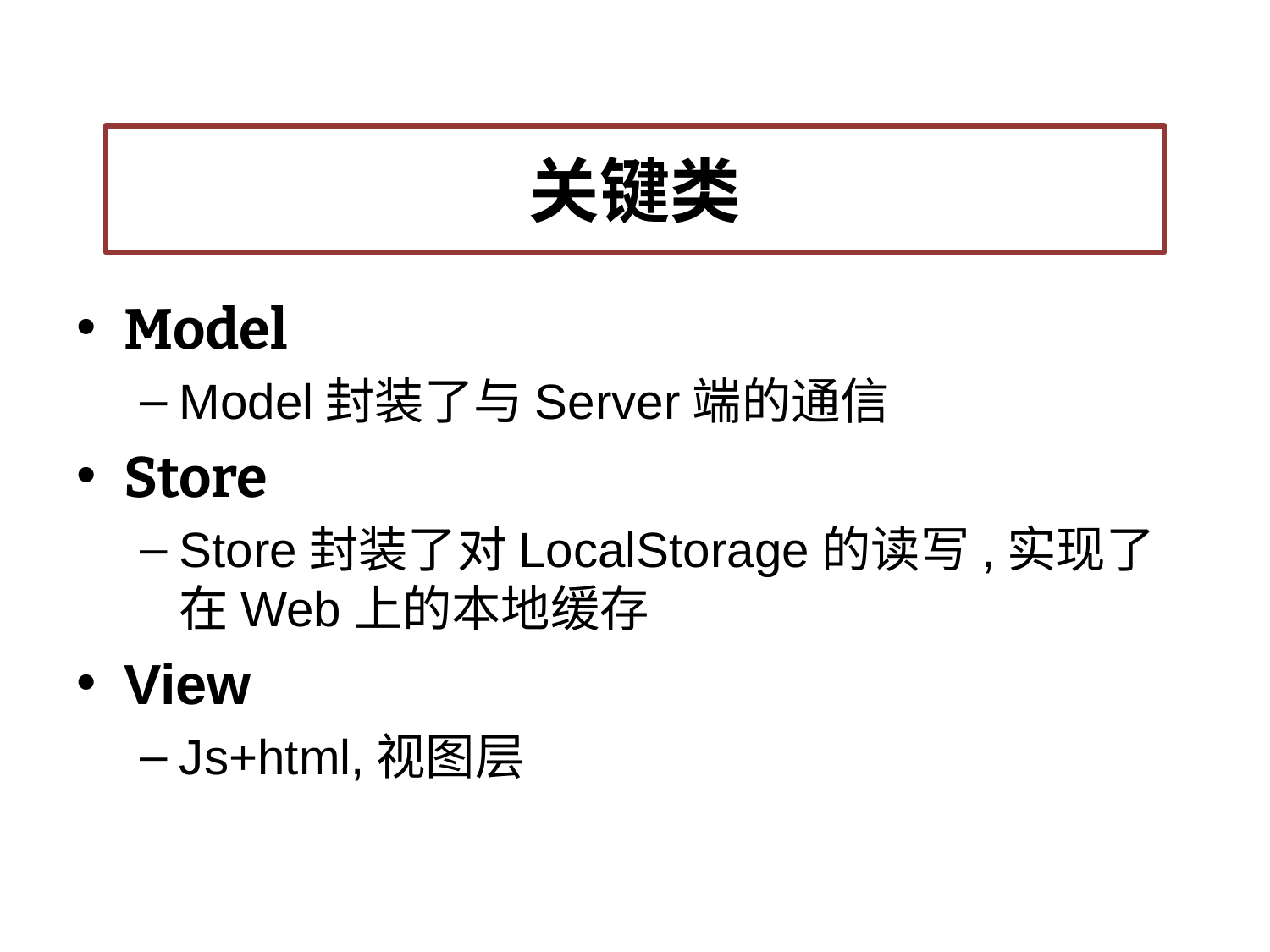

关键类
Model
Model封装了与Server端的通信
Store
Store封装了对LocalStorage的读写,实现了在Web上的本地缓存
View
Js+html,视图层